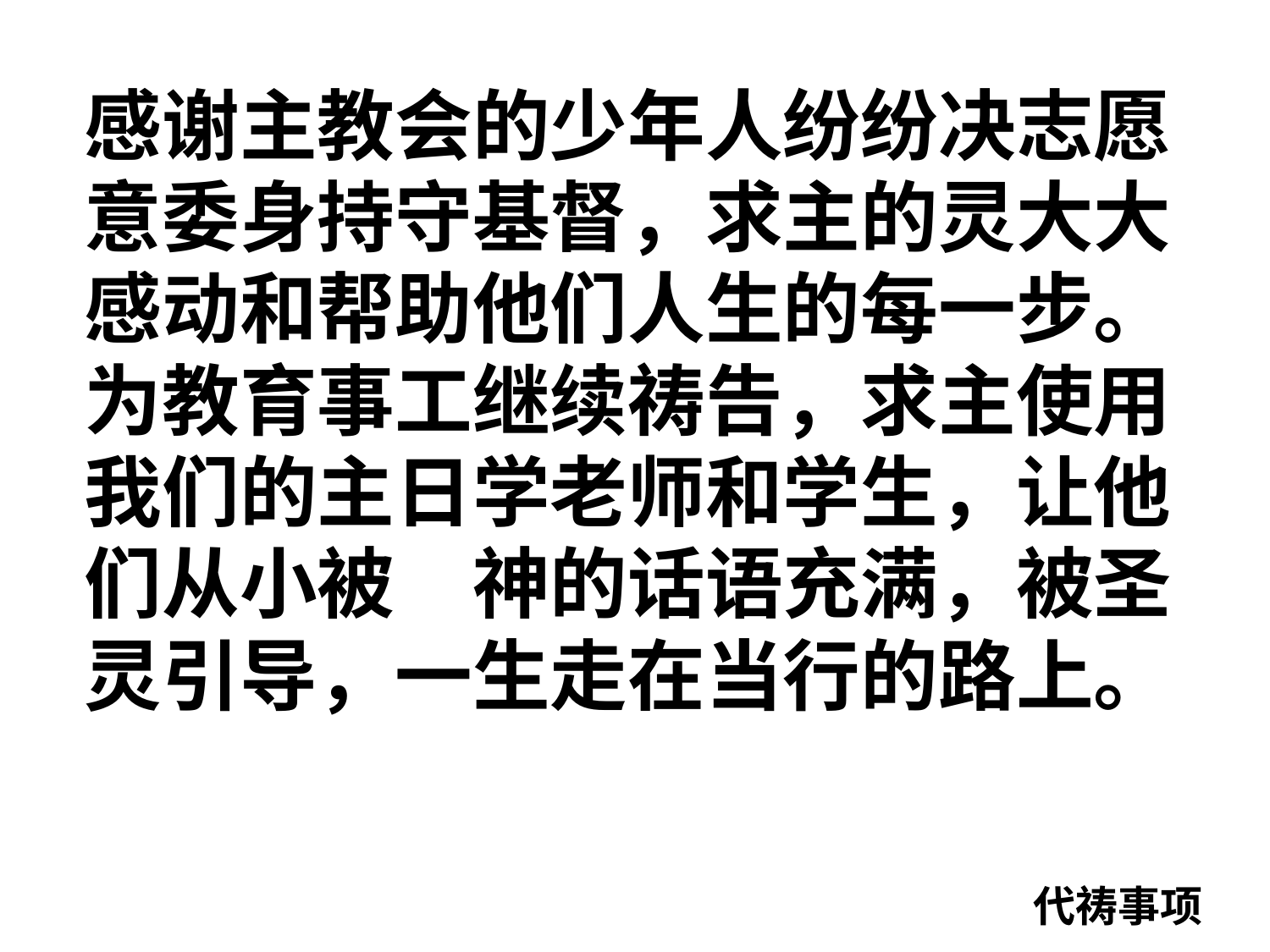

感谢主教会的少年人纷纷决志愿意委身持守基督，求主的灵大大感动和帮助他们人生的每一步。为教育事工继续祷告，求主使用我们的主日学老师和学生，让他们从小被　神的话语充满，被圣灵引导，一生走在当行的路上。
代祷事项